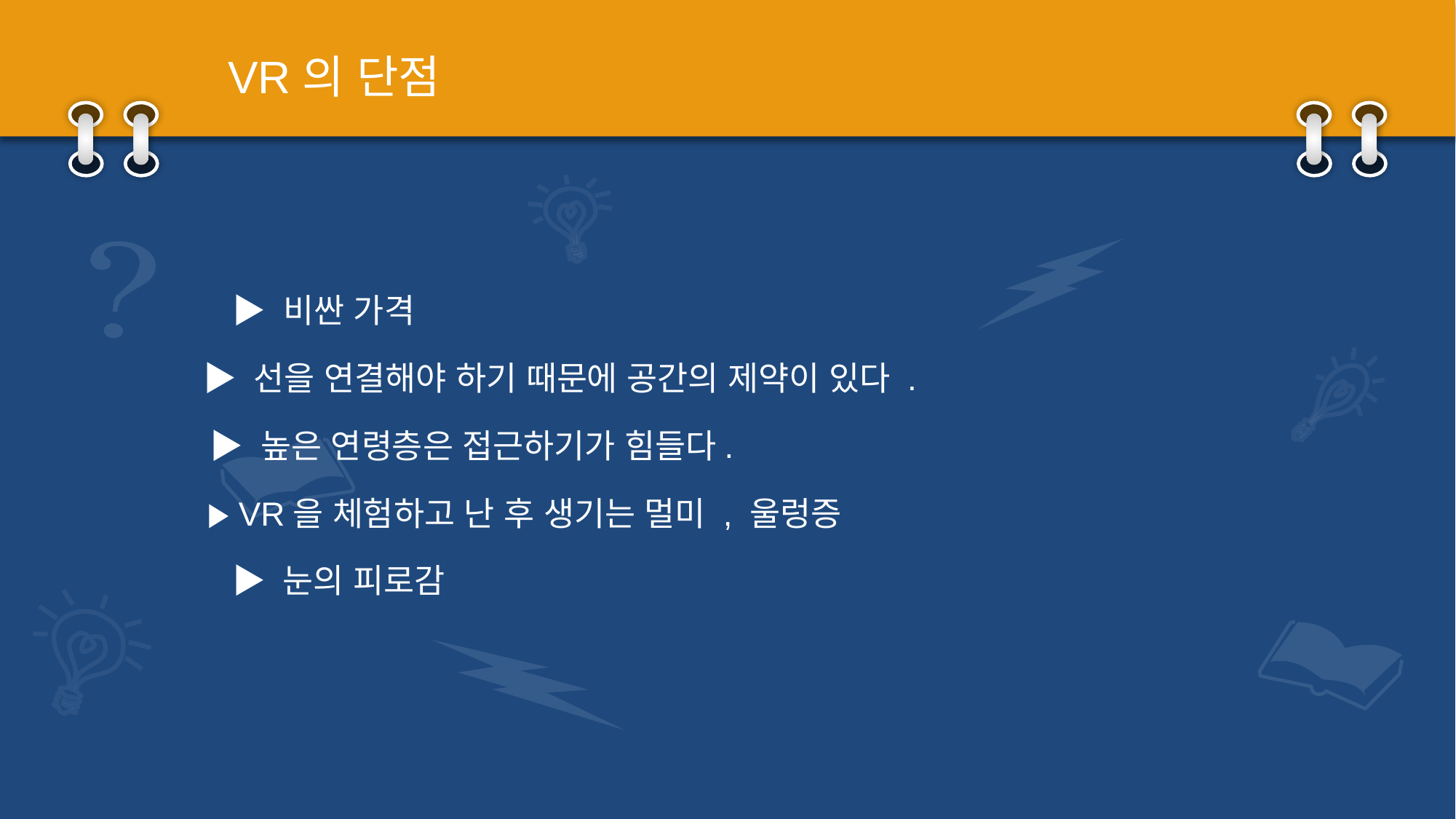

VR의 단점
▶ 비싼 가격
▶ 선을 연결해야 하기 때문에 공간의 제약이 있다 .
▶ 높은 연령층은 접근하기가 힘들다.
▶ VR을 체험하고 난 후 생기는 멀미 , 울렁증
▶ 눈의 피로감